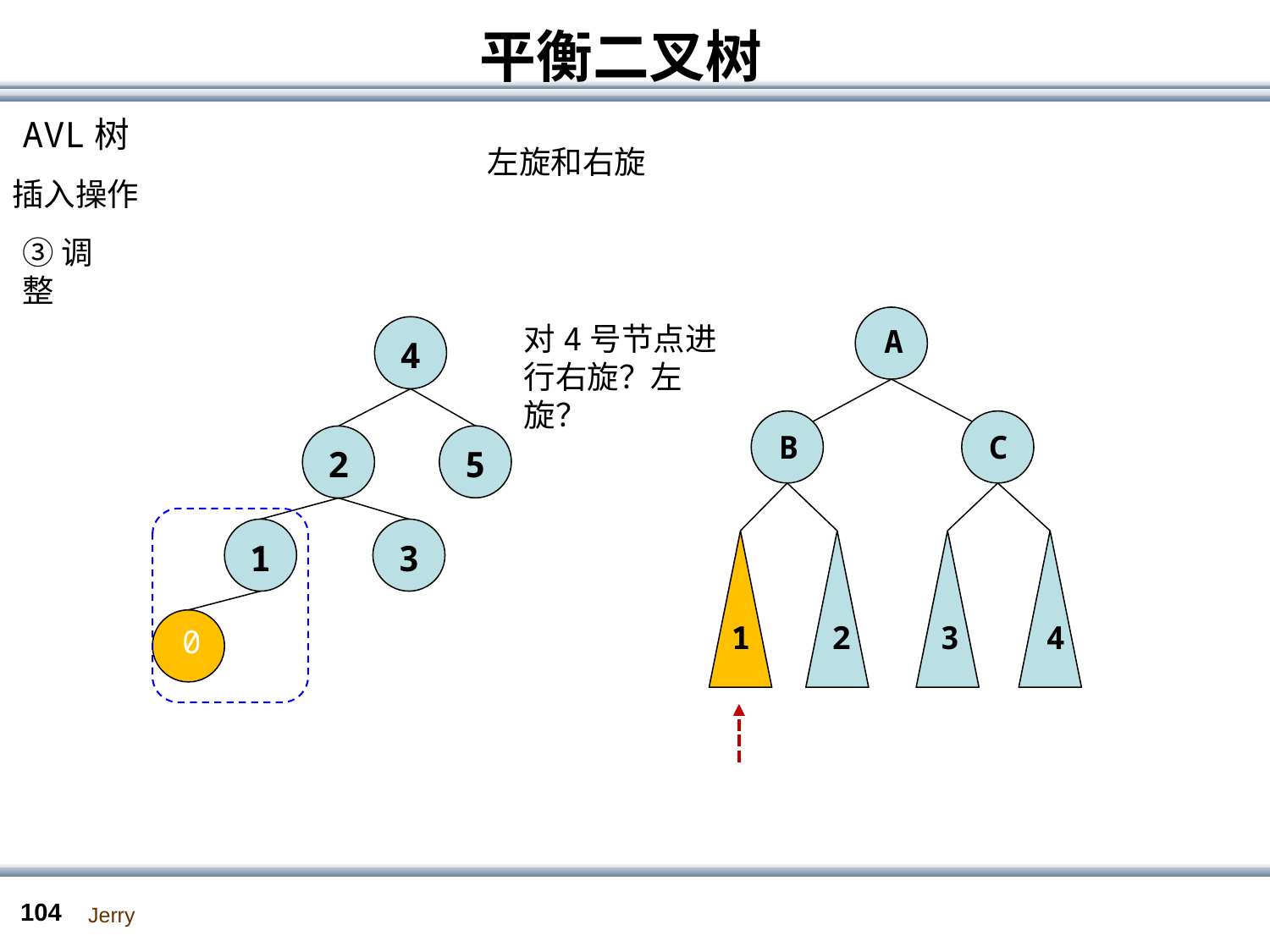

# 平衡二叉树
AVL树
左旋和右旋
插入操作
③调整

对4号节点进行右旋？左旋？
A
4

B
C
5
2

1
3

0
1
2
3
4